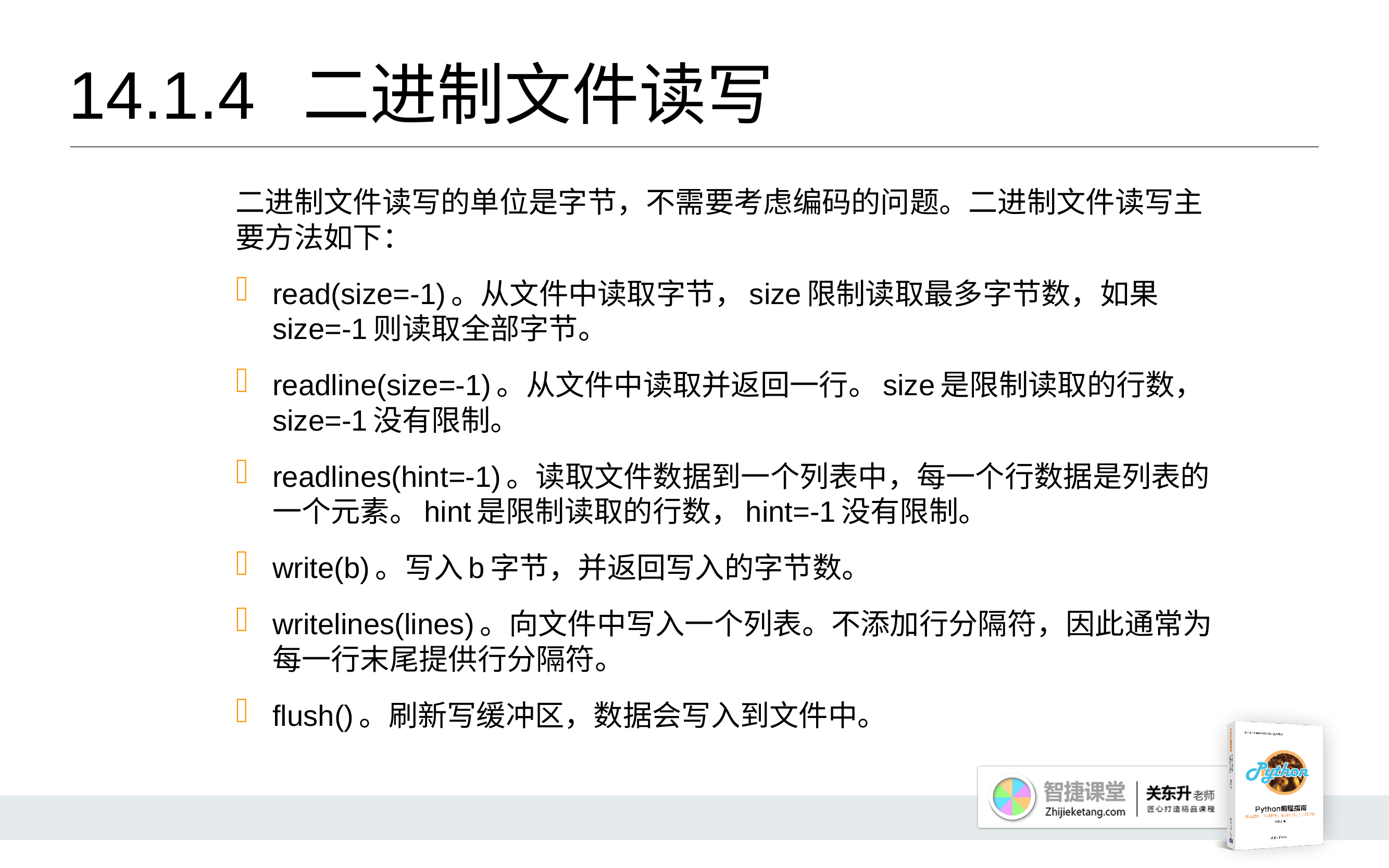

# 14.1.4 	二进制文件读写
二进制文件读写的单位是字节，不需要考虑编码的问题。二进制文件读写主要方法如下：
	read(size=-1)。从文件中读取字节，size限制读取最多字节数，如果size=-1则读取全部字节。
	readline(size=-1)。从文件中读取并返回一行。size是限制读取的行数，size=-1没有限制。
	readlines(hint=-1)。读取文件数据到一个列表中，每一个行数据是列表的一个元素。hint是限制读取的行数，hint=-1没有限制。
	write(b)。写入b字节，并返回写入的字节数。
	writelines(lines)。向文件中写入一个列表。不添加行分隔符，因此通常为每一行末尾提供行分隔符。
	flush()。刷新写缓冲区，数据会写入到文件中。